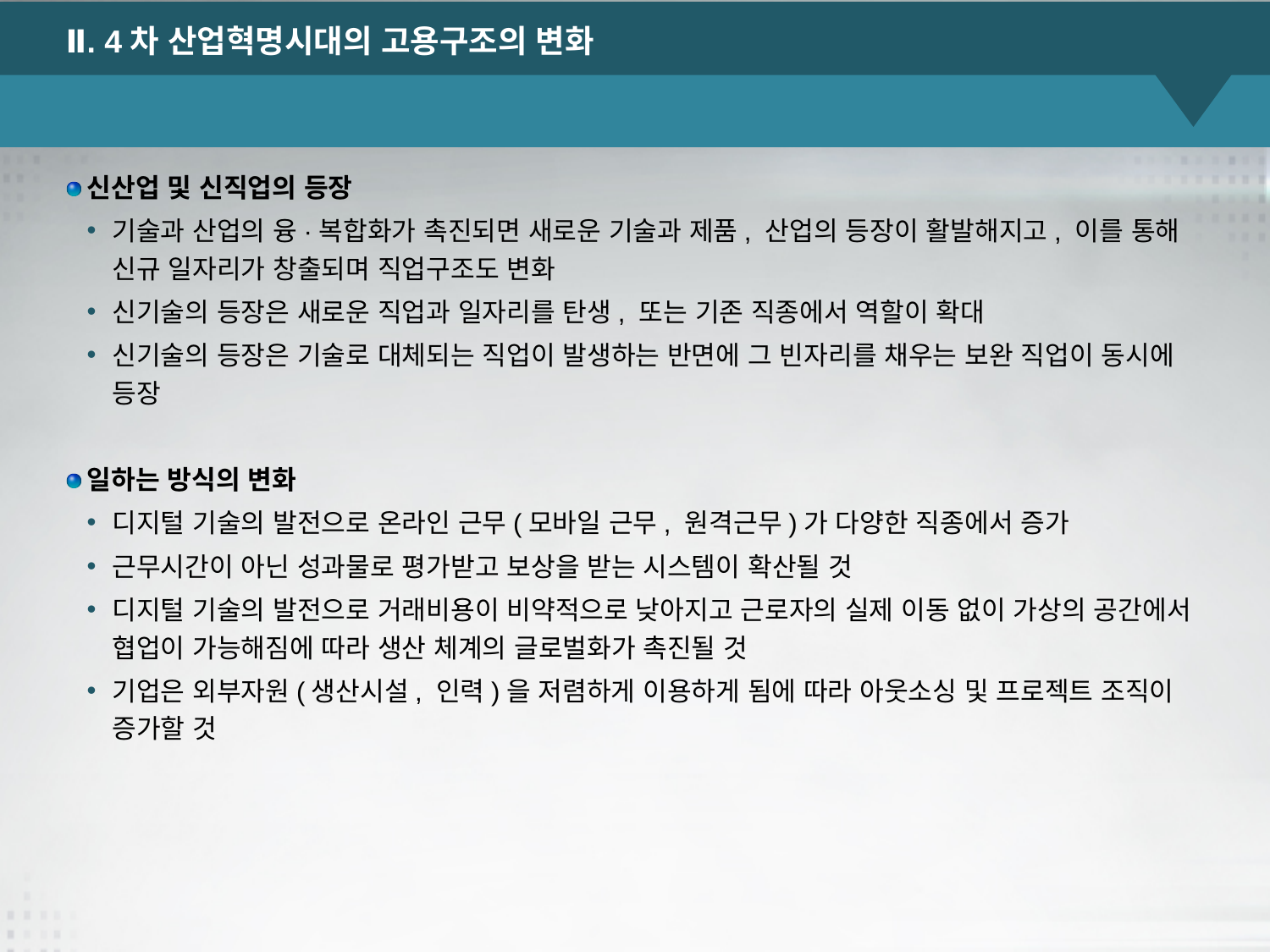

Ⅱ. 4차 산업혁명시대의 고용구조의 변화
신산업 및 신직업의 등장
기술과 산업의 융·복합화가 촉진되면 새로운 기술과 제품, 산업의 등장이 활발해지고, 이를 통해 신규 일자리가 창출되며 직업구조도 변화
신기술의 등장은 새로운 직업과 일자리를 탄생, 또는 기존 직종에서 역할이 확대
신기술의 등장은 기술로 대체되는 직업이 발생하는 반면에 그 빈자리를 채우는 보완 직업이 동시에 등장

일하는 방식의 변화
디지털 기술의 발전으로 온라인 근무(모바일 근무, 원격근무)가 다양한 직종에서 증가
근무시간이 아닌 성과물로 평가받고 보상을 받는 시스템이 확산될 것
디지털 기술의 발전으로 거래비용이 비약적으로 낮아지고 근로자의 실제 이동 없이 가상의 공간에서 협업이 가능해짐에 따라 생산 체계의 글로벌화가 촉진될 것
기업은 외부자원(생산시설, 인력)을 저렴하게 이용하게 됨에 따라 아웃소싱 및 프로젝트 조직이 증가할 것